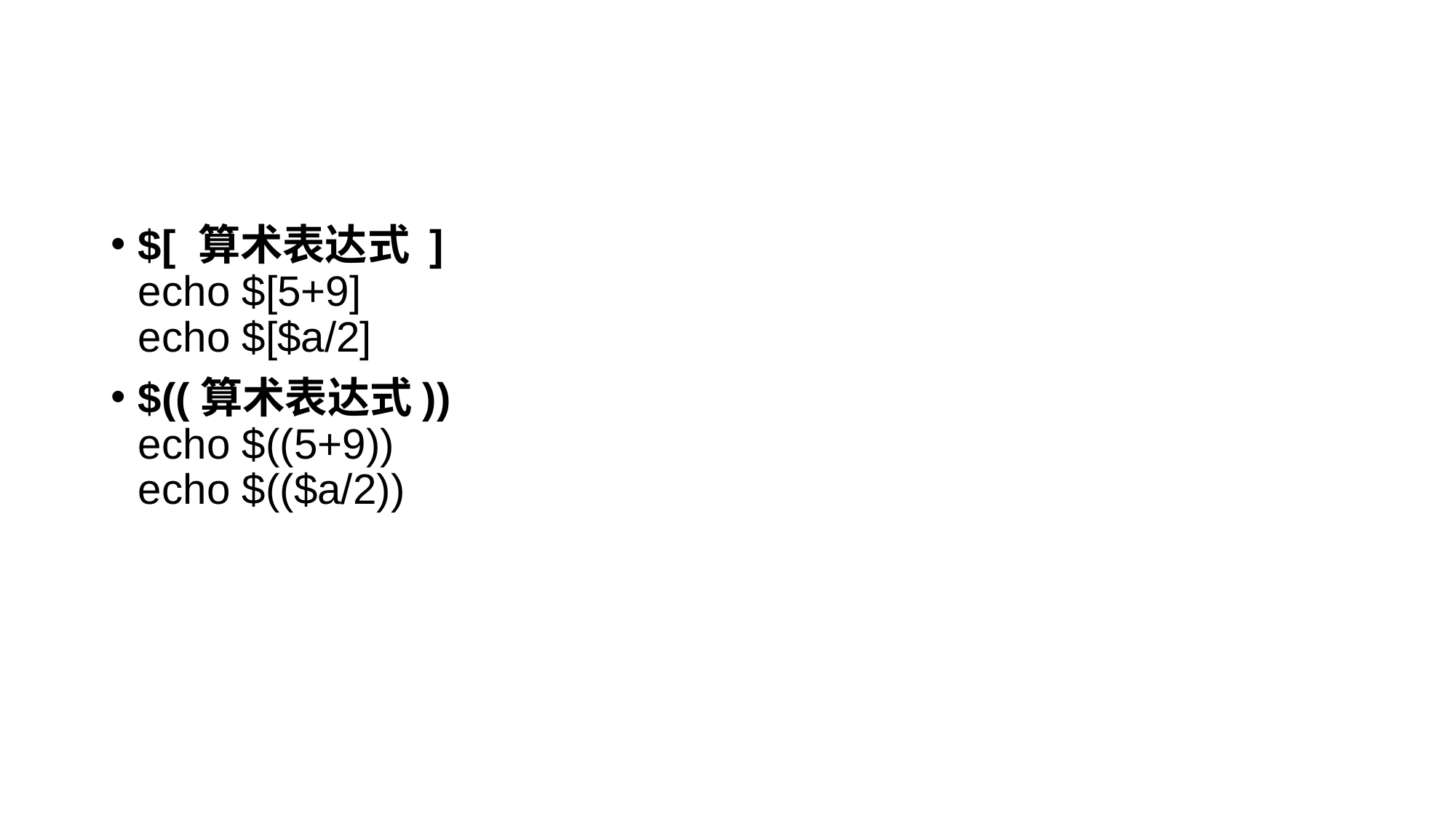

#
$[ 算术表达式 ]
echo $[5+9]
echo $[$a/2]
$((算术表达式))
echo $((5+9))
echo $(($a/2))